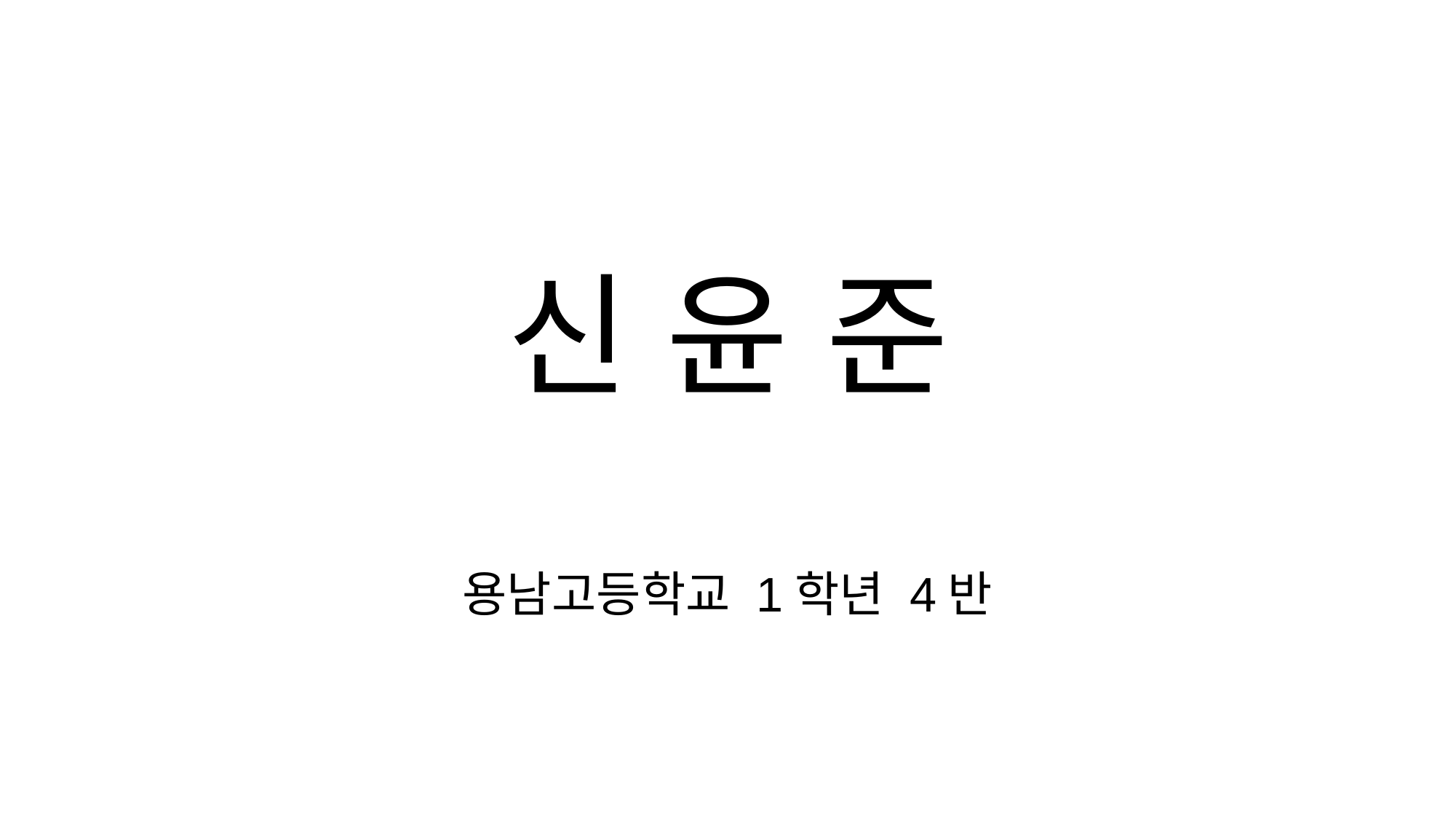

# 신 윤 준
용남고등학교 1학년 4반